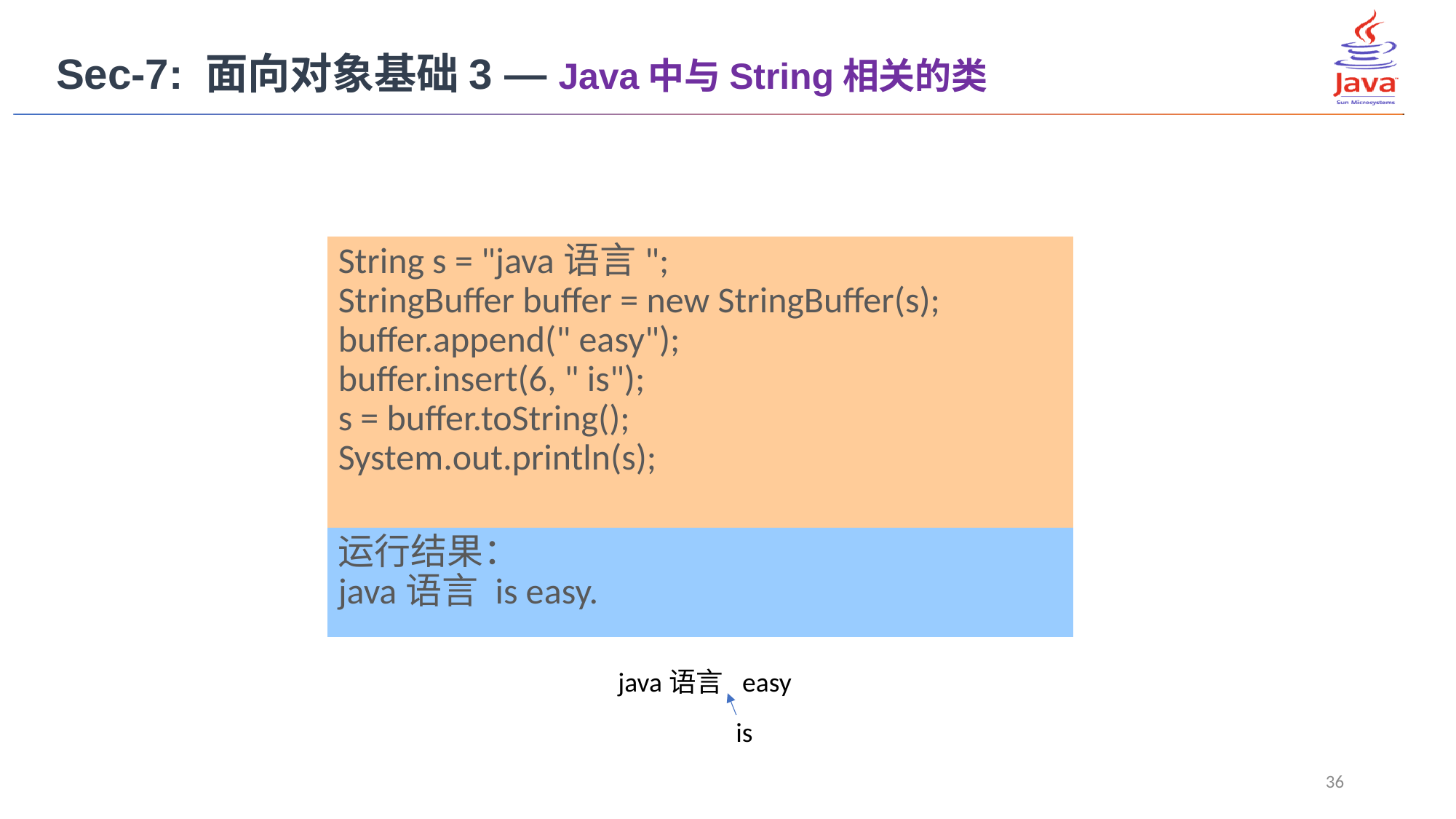

Sec-7: 面向对象基础3 — Java中与String相关的类
String s = "java语言";
StringBuffer buffer = new StringBuffer(s);
buffer.append(" easy");
buffer.insert(6, " is");
s = buffer.toString();
System.out.println(s);
运行结果：
java语言 is easy.
java语言  easy
 is
36